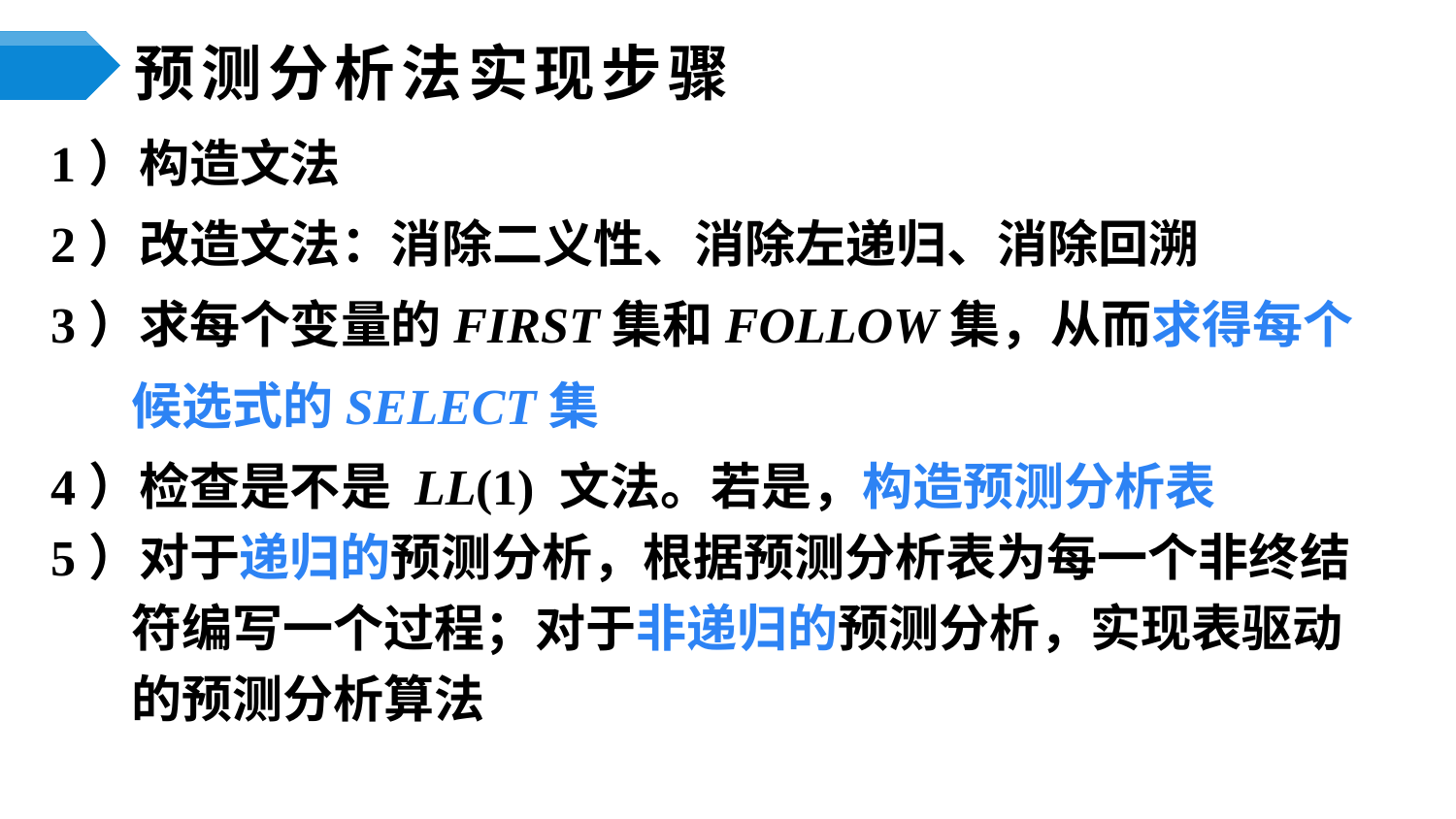

# 预测分析法实现步骤
1）构造文法
2）改造文法：消除二义性、消除左递归、消除回溯
3）求每个变量的FIRST集和FOLLOW集，从而求得每个
      候选式的SELECT集
4）检查是不是 LL(1) 文法。若是，构造预测分析表
5）对于递归的预测分析，根据预测分析表为每一个非终结
      符编写一个过程；对于非递归的预测分析，实现表驱动
      的预测分析算法